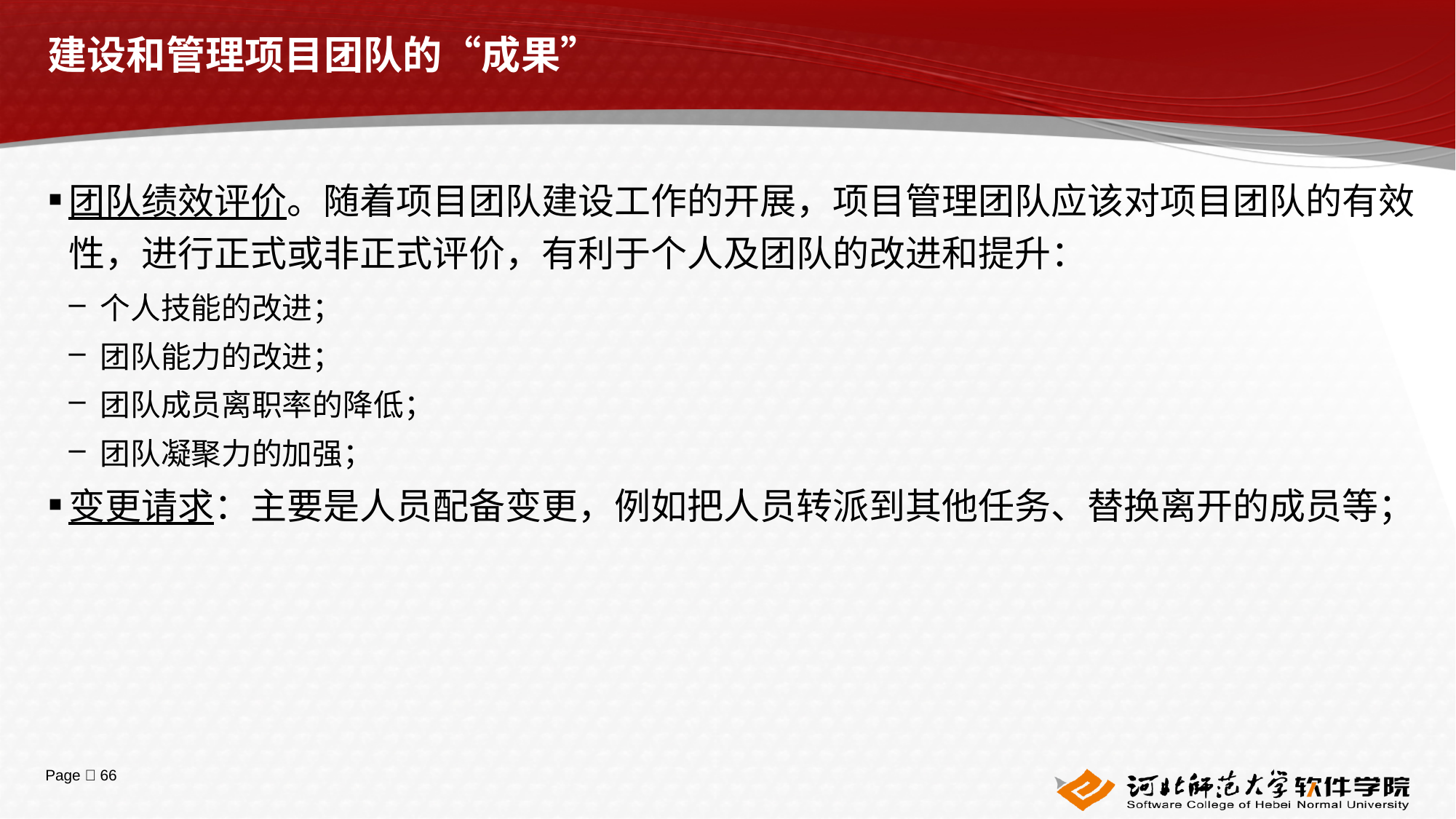

# 建设和管理项目团队的“成果”
团队绩效评价。随着项目团队建设工作的开展，项目管理团队应该对项目团队的有效性，进行正式或非正式评价，有利于个人及团队的改进和提升：
个人技能的改进；
团队能力的改进；
团队成员离职率的降低；
团队凝聚力的加强；
变更请求：主要是人员配备变更，例如把人员转派到其他任务、替换离开的成员等；